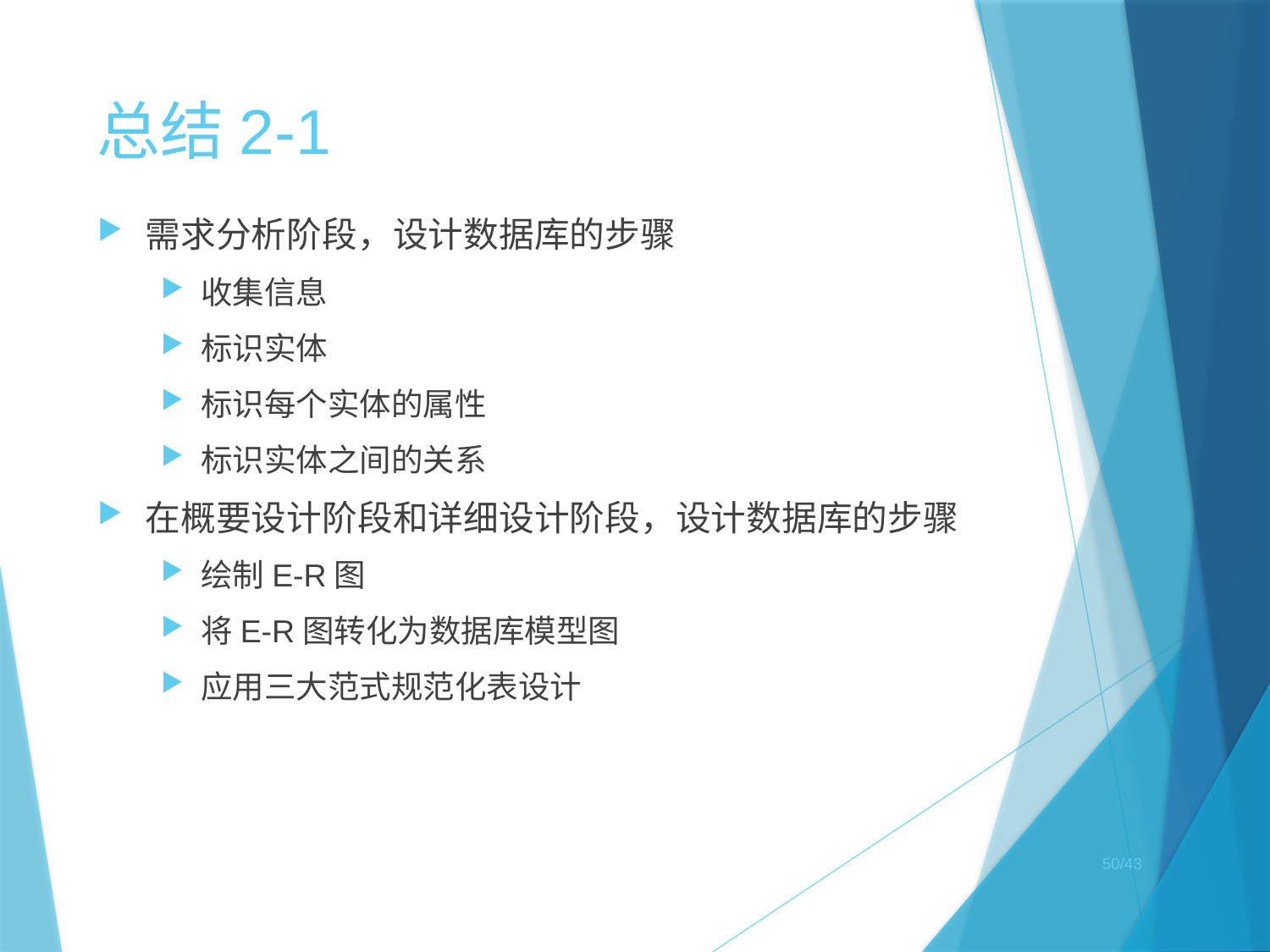

# 总结2-1
需求分析阶段，设计数据库的步骤
收集信息
标识实体
标识每个实体的属性
标识实体之间的关系
在概要设计阶段和详细设计阶段，设计数据库的步骤
绘制E-R图
将E-R图转化为数据库模型图
应用三大范式规范化表设计
50/43